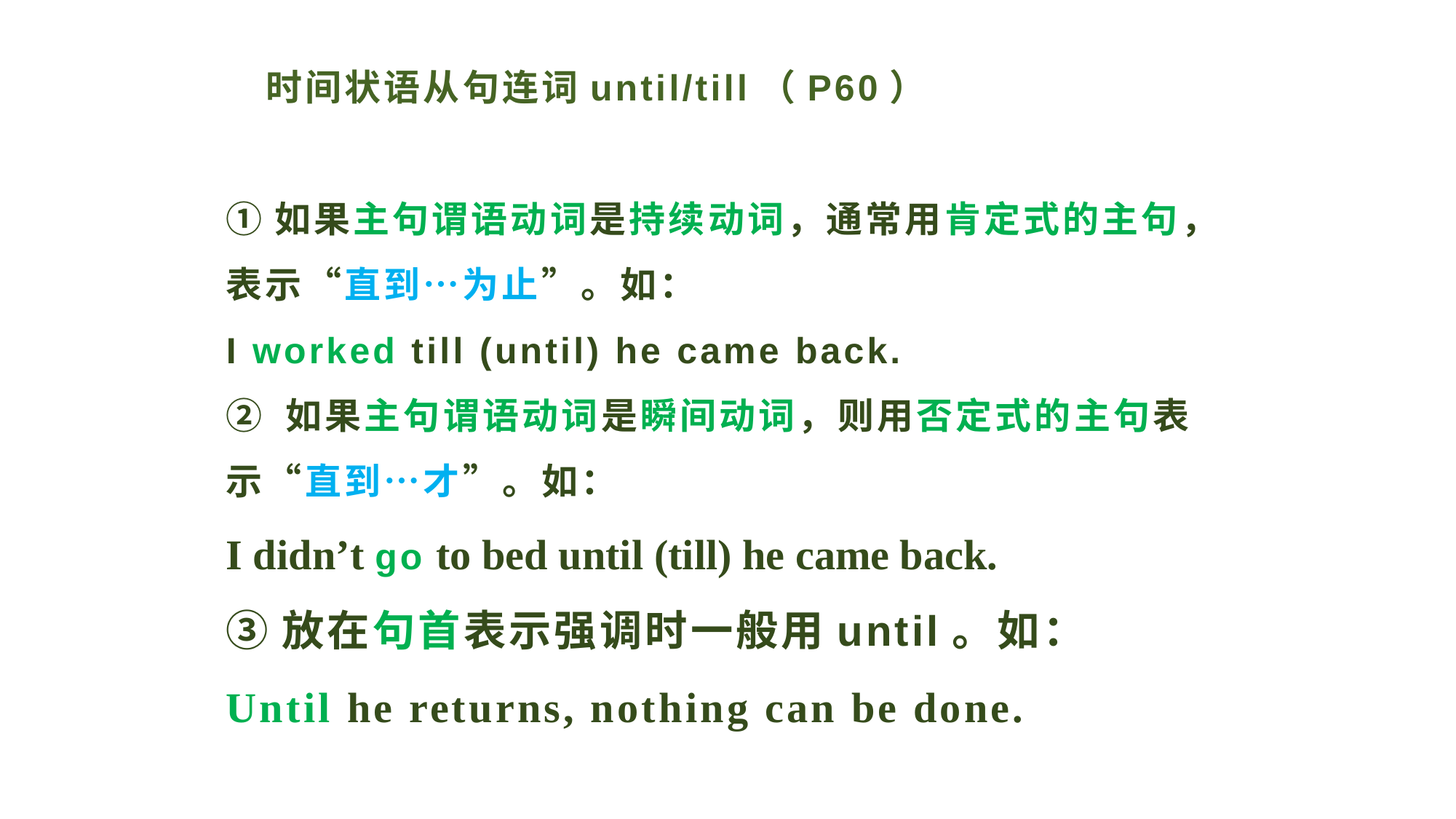

时间状语从句连词until/till（P60）
①如果主句谓语动词是持续动词，通常用肯定式的主句，表示“直到…为止”。如：
I worked till (until) he came back.
② 如果主句谓语动词是瞬间动词，则用否定式的主句表示“直到…才”。如：
I didn’t go to bed until (till) he came back.
③放在句首表示强调时一般用until。如：
Until he returns, nothing can be done.